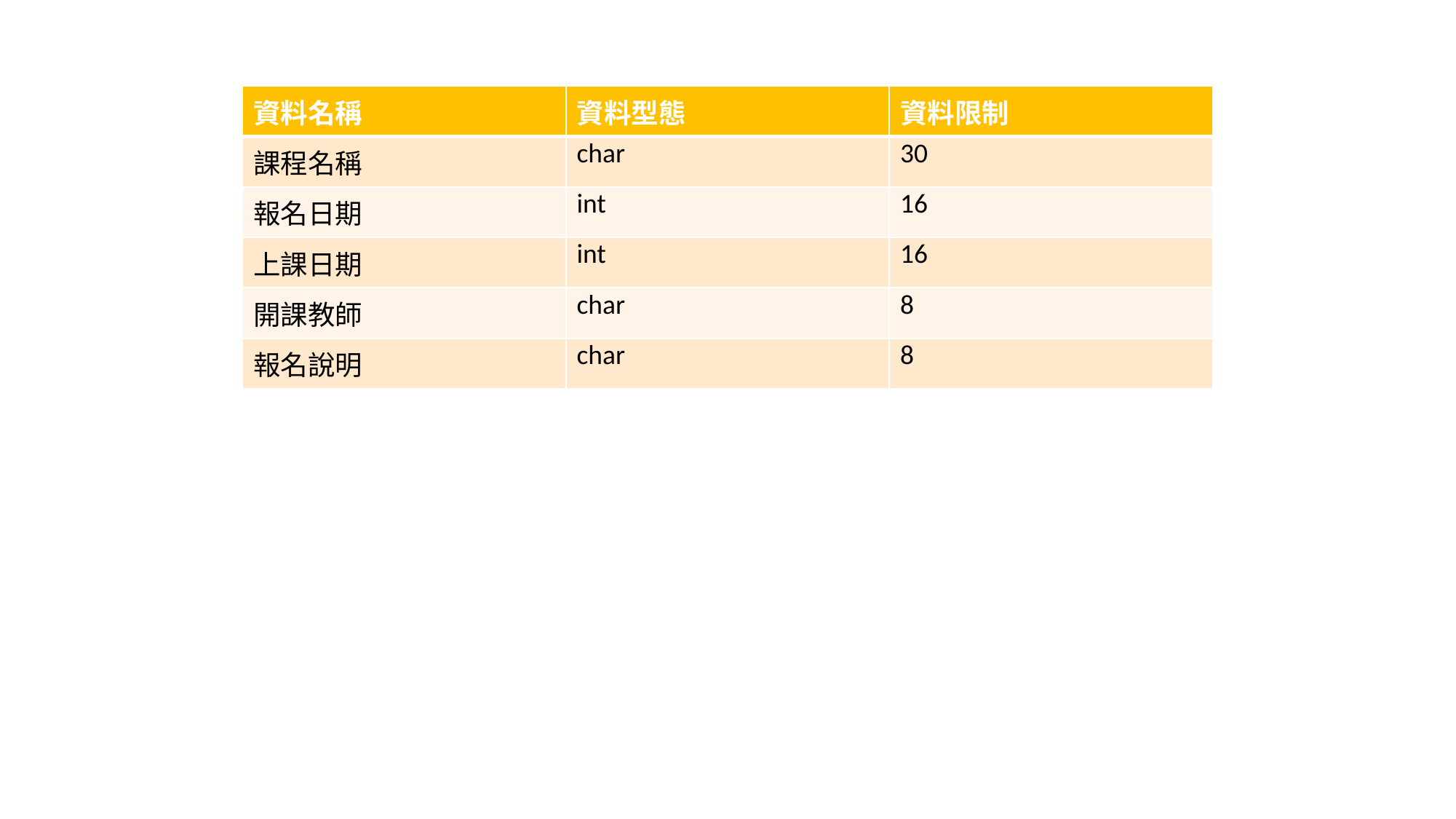

| 資料名稱 | 資料型態 | 資料限制 |
| --- | --- | --- |
| 課程名稱 | char | 30 |
| 報名日期 | int | 16 |
| 上課日期 | int | 16 |
| 開課教師 | char | 8 |
| 報名說明 | char | 8 |